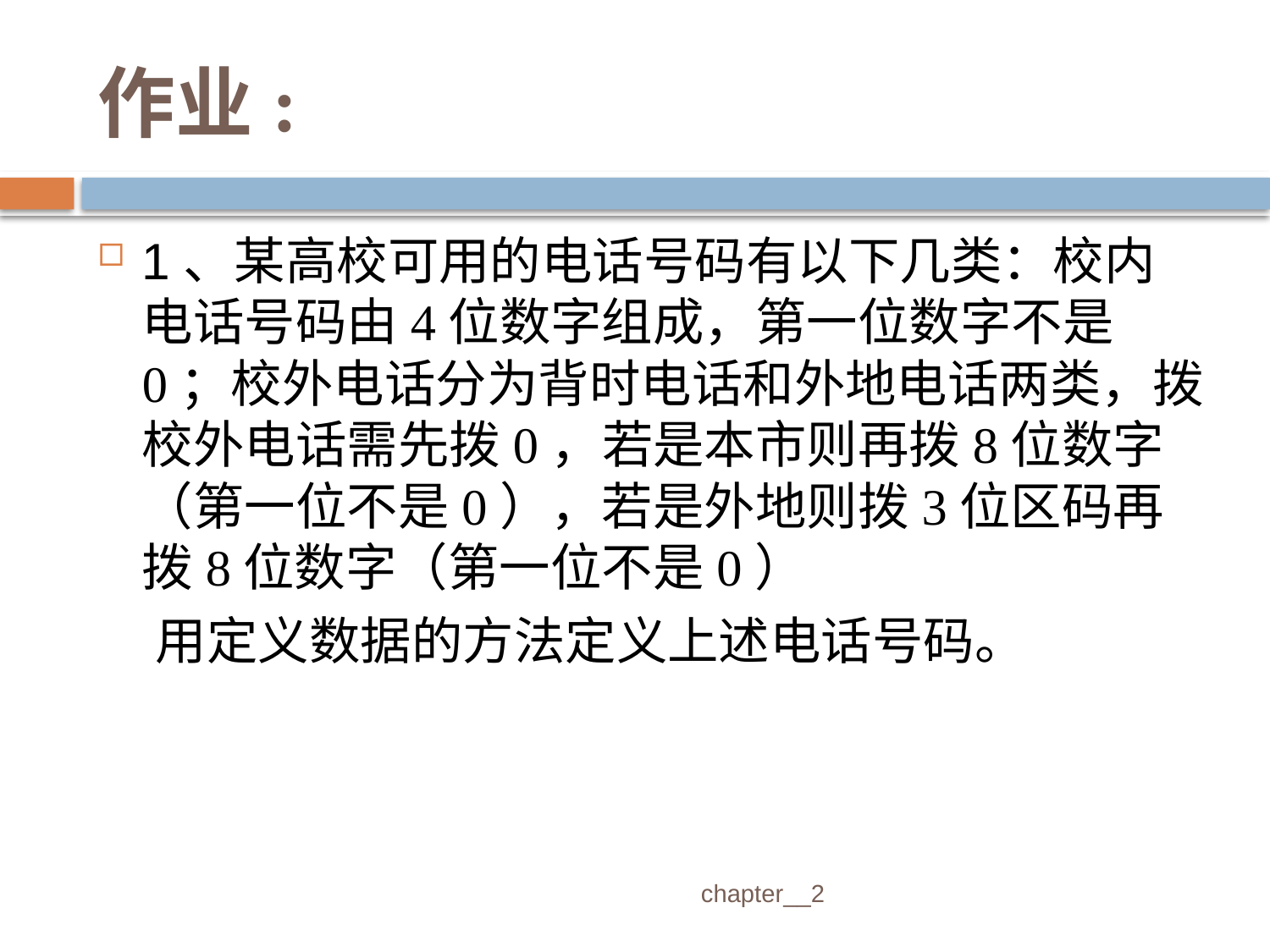

# 作业:
65
1、某高校可用的电话号码有以下几类：校内电话号码由4位数字组成，第一位数字不是0；校外电话分为背时电话和外地电话两类，拨校外电话需先拨0，若是本市则再拨8位数字（第一位不是0），若是外地则拨3位区码再拨8位数字（第一位不是0）
    用定义数据的方法定义上述电话号码。

 chapter__2